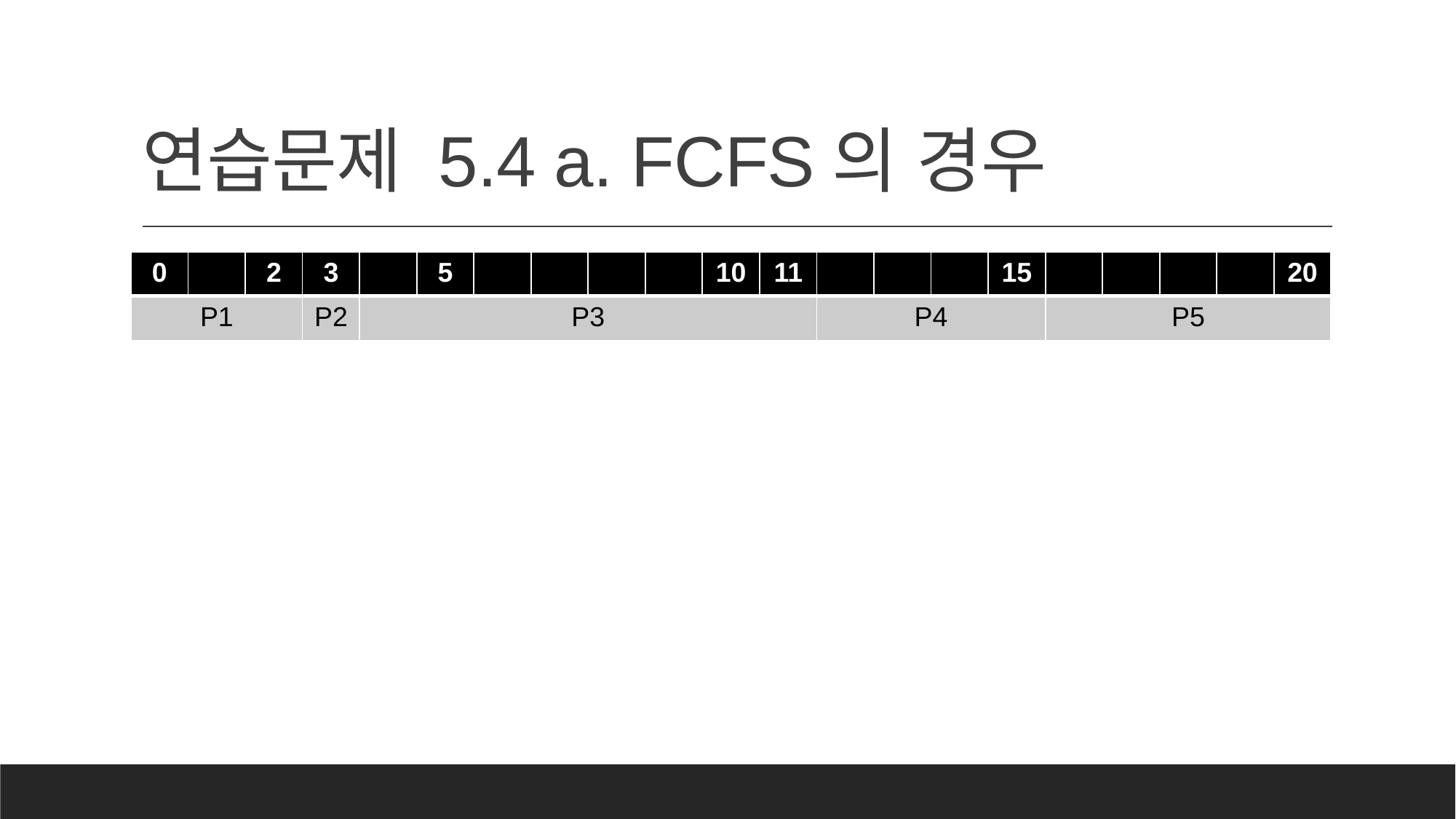

# 연습문제 5.4 a. FCFS의 경우
| 0 |  | 2 | 3 |  | 5 |  |  |  |  | 10 | 11 |  |  |  | 15 |  |  |  |  | 20 |
| --- | --- | --- | --- | --- | --- | --- | --- | --- | --- | --- | --- | --- | --- | --- | --- | --- | --- | --- | --- | --- |
| P1 |  |  | P2 | P3 | P4 |  |  |  |  |  |  | P4 |  |  |  | P5 |  |  |  |  |